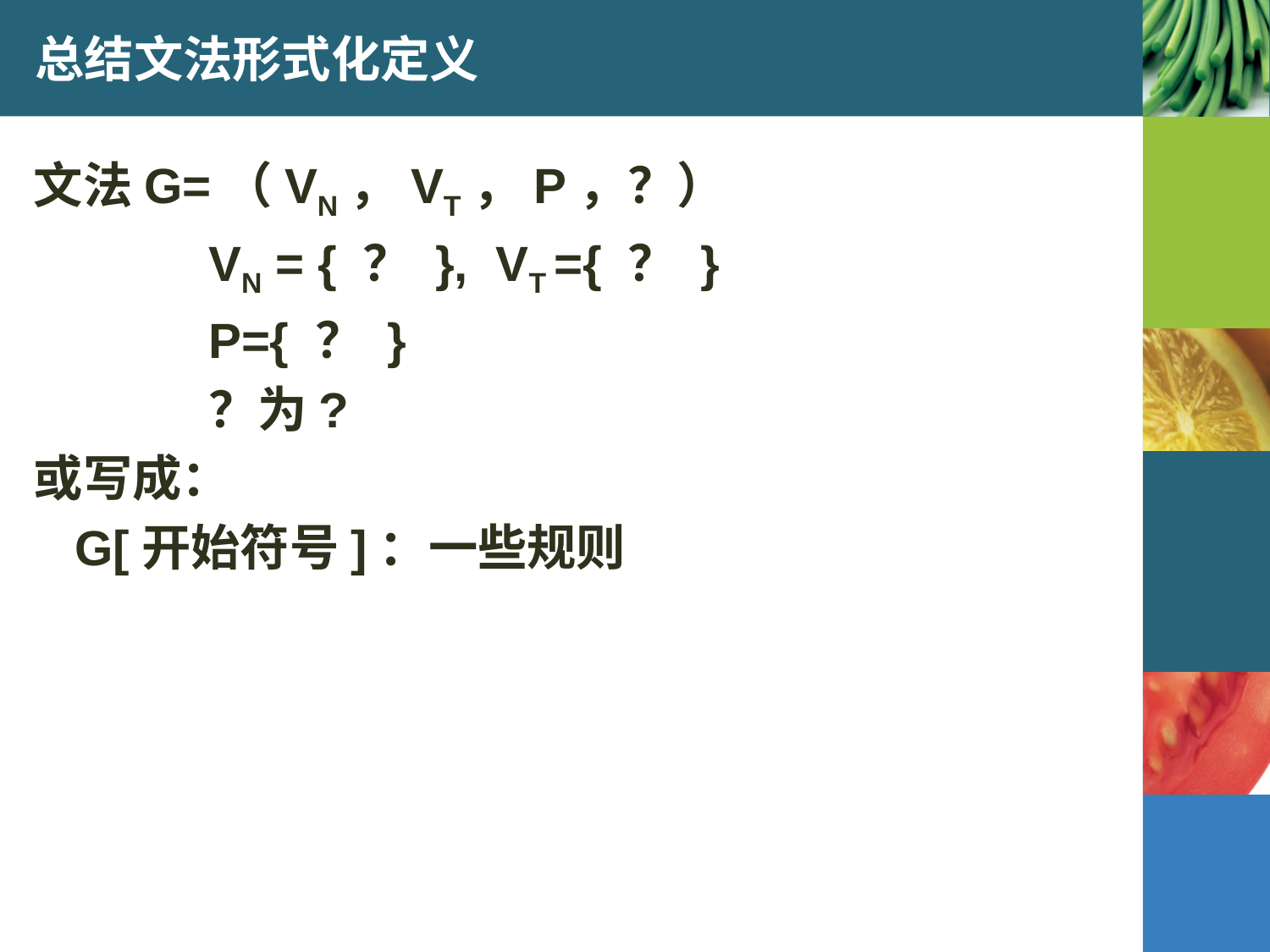

# 总结文法形式化定义
文法G=（VN，VT，P，？）
		VN = { ？ },  VT ={ ？ }
		P={ ？ }
		？为?
或写成：
   G[开始符号]：一些规则